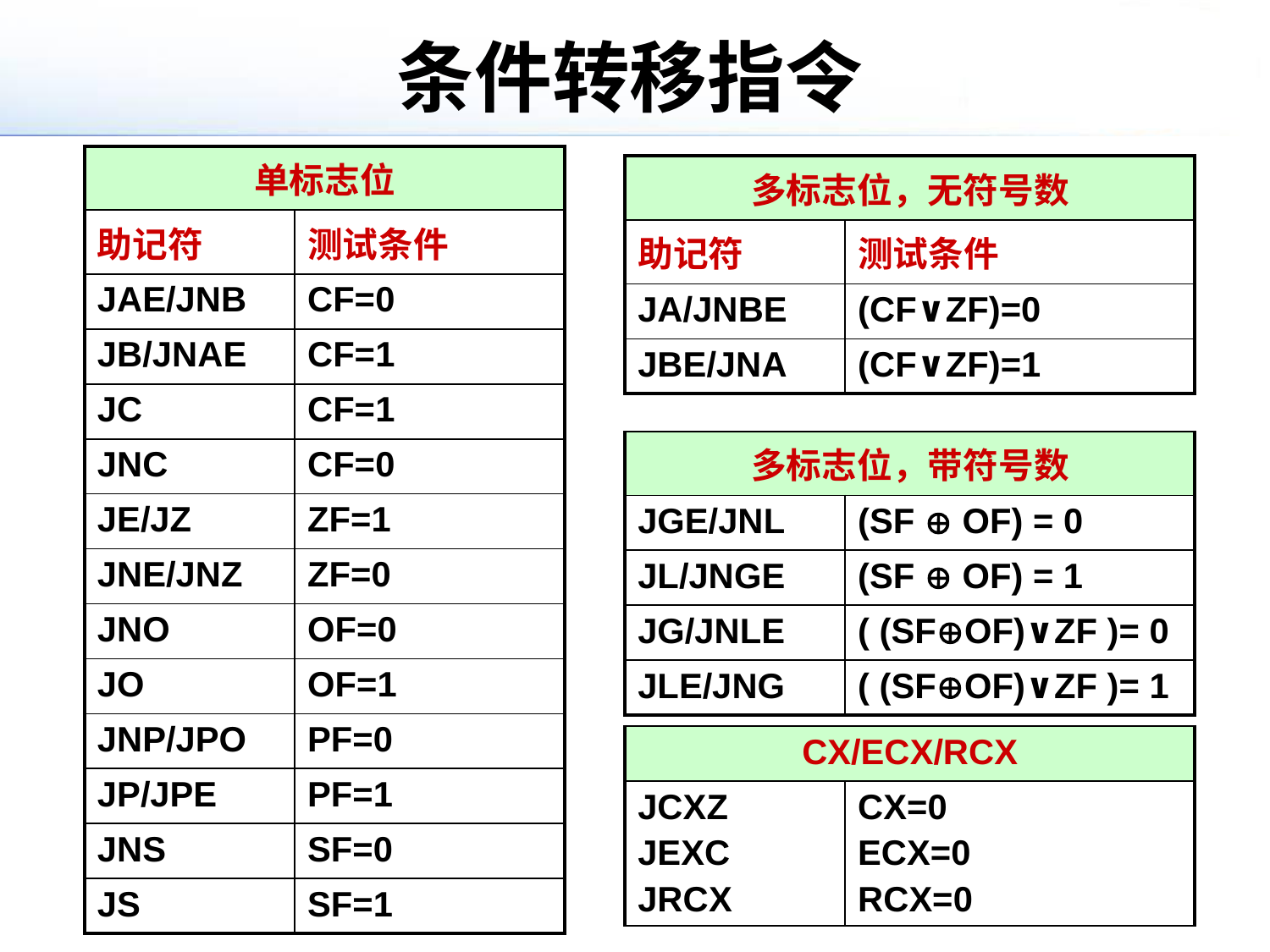

# 条件转移指令
| 单标志位 |  |
| --- | --- |
| 助记符 | 测试条件 |
| JAE/JNB | CF=0 |
| JB/JNAE | CF=1 |
| JC | CF=1 |
| JNC | CF=0 |
| JE/JZ | ZF=1 |
| JNE/JNZ | ZF=0 |
| JNO | OF=0 |
| JO | OF=1 |
| JNP/JPO | PF=0 |
| JP/JPE | PF=1 |
| JNS | SF=0 |
| JS | SF=1 |
| 多标志位，无符号数 |  |
| --- | --- |
| 助记符 | 测试条件 |
| JA/JNBE | (CF∨ZF)=0 |
| JBE/JNA | (CF∨ZF)=1 |
| 多标志位，带符号数 |  |
| --- | --- |
| JGE/JNL | (SF ⊕ OF) = 0 |
| JL/JNGE | (SF ⊕ OF) = 1 |
| JG/JNLE | ( (SF⊕OF)∨ZF )= 0 |
| JLE/JNG | ( (SF⊕OF)∨ZF )= 1 |
| CX/ECX/RCX |  |
| --- | --- |
| JCXZ JEXC JRCX | CX=0 ECX=0 RCX=0 |